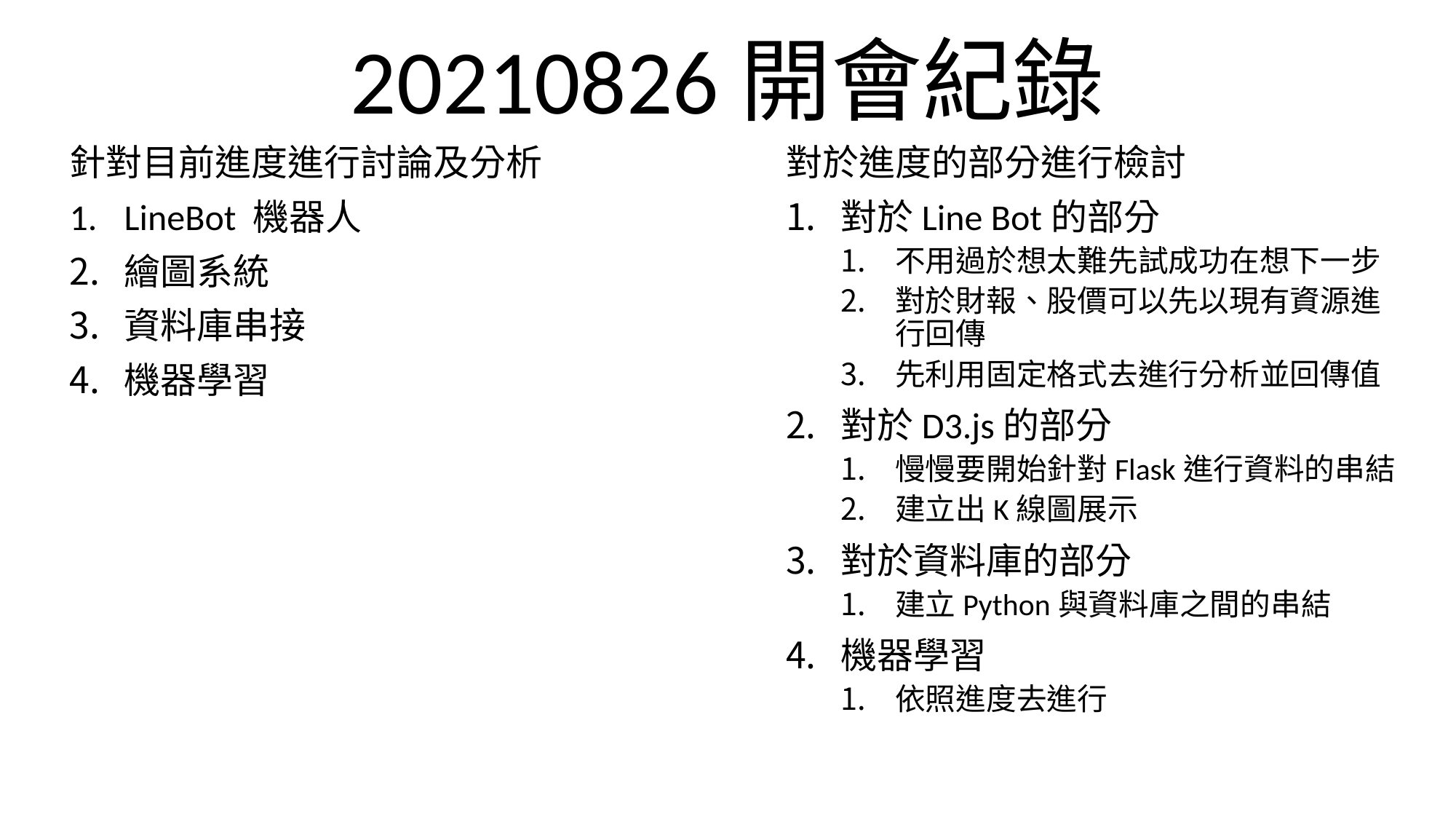

# 20210826開會紀錄
對於進度的部分進行檢討
對於Line Bot的部分
不用過於想太難先試成功在想下一步
對於財報、股價可以先以現有資源進行回傳
先利用固定格式去進行分析並回傳值
對於D3.js的部分
慢慢要開始針對Flask進行資料的串結
建立出K線圖展示
對於資料庫的部分
建立Python與資料庫之間的串結
機器學習
依照進度去進行

針對目前進度進行討論及分析
LineBot 機器人
繪圖系統
資料庫串接
機器學習